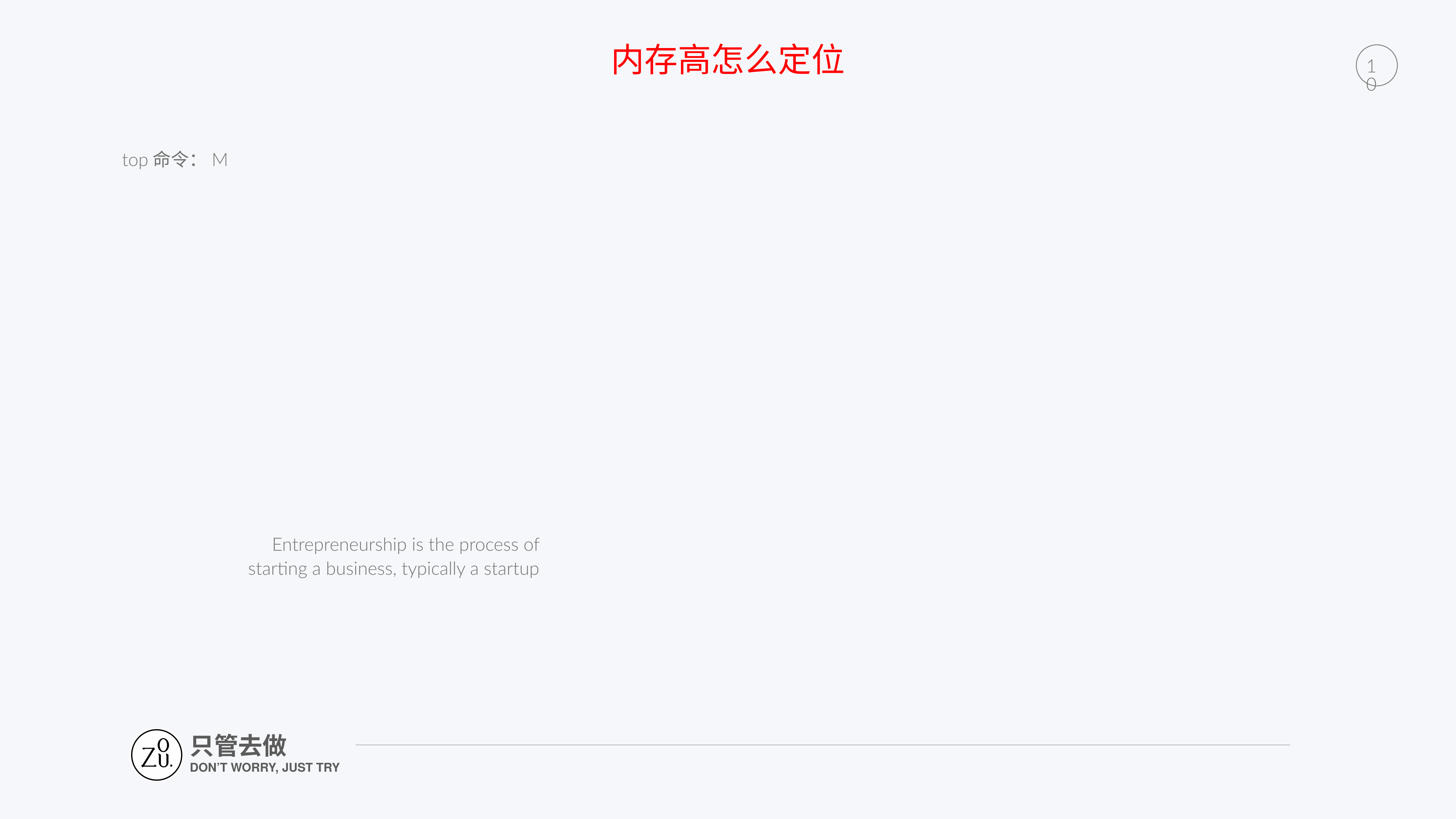

内存高怎么定位
10
top命令：M
Entrepreneurship is the process of starting a business, typically a startup